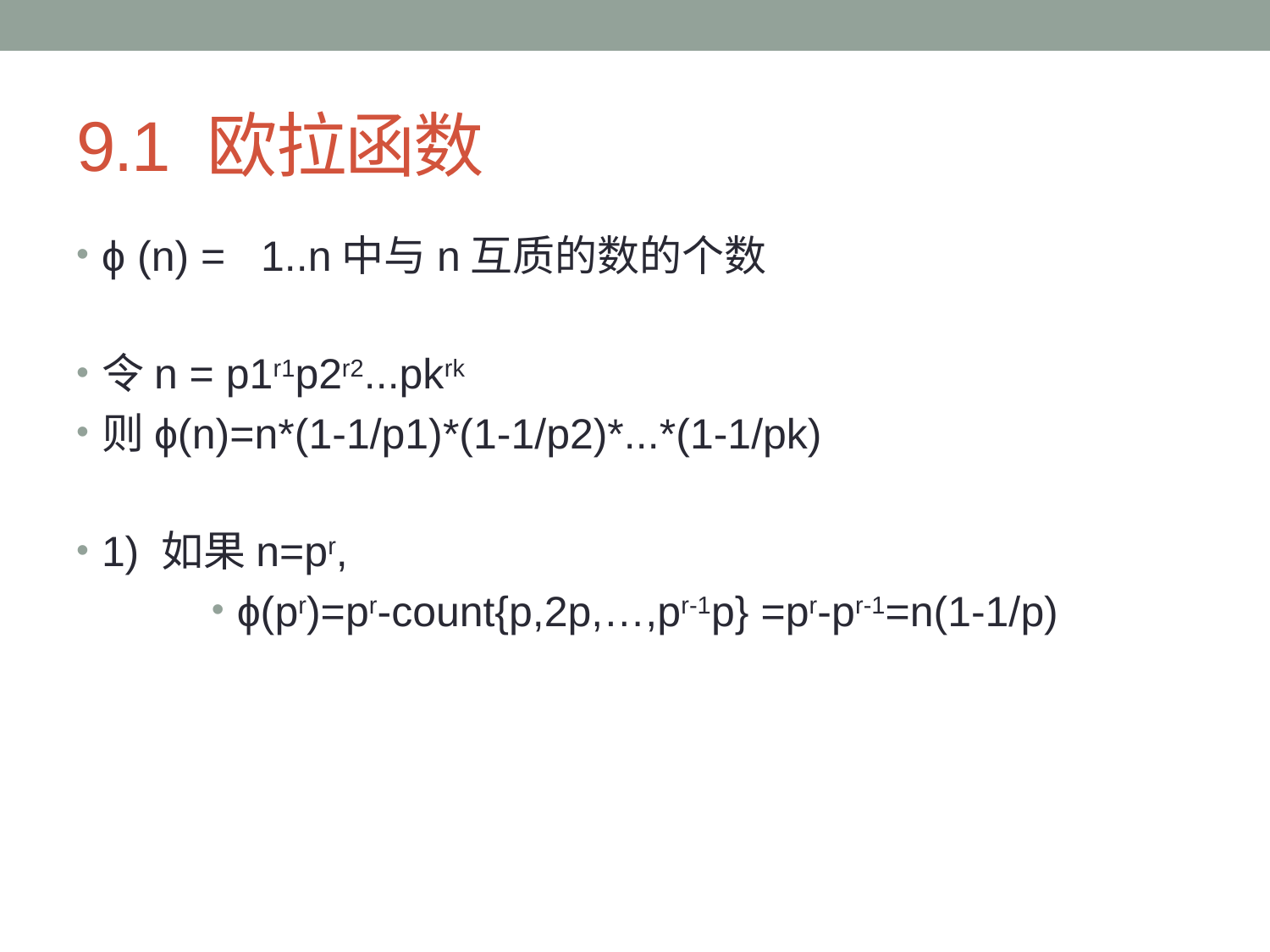

# 9.1 欧拉函数
ϕ (n) =   1..n中与n互质的数的个数

令n = p1r1p2r2...pkrk
则ϕ(n)=n*(1-1/p1)*(1-1/p2)*...*(1-1/pk)

1) 如果n=pr,
ϕ(pr)=pr-count{p,2p,…,pr-1p} =pr-pr-1=n(1-1/p)